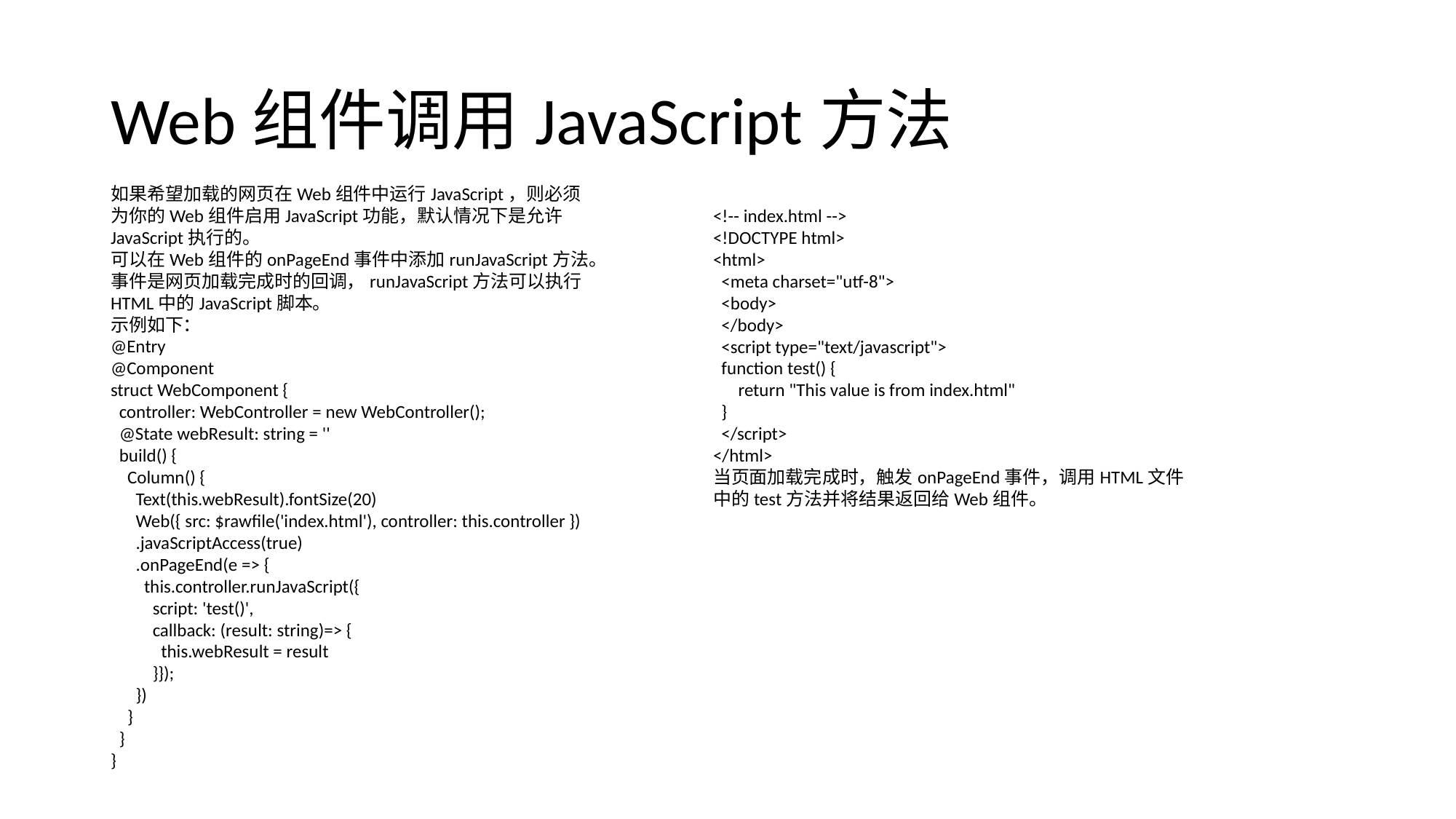

# Web组件调用JavaScript方法
如果希望加载的网页在Web组件中运行JavaScript，则必须为你的Web组件启用JavaScript功能，默认情况下是允许JavaScript执行的。
可以在Web组件的onPageEnd事件中添加runJavaScript方法。事件是网页加载完成时的回调，runJavaScript方法可以执行HTML中的JavaScript脚本。
示例如下：
@Entry
@Component
struct WebComponent {
  controller: WebController = new WebController();
  @State webResult: string = ''
  build() {
    Column() {
      Text(this.webResult).fontSize(20)
      Web({ src: $rawfile('index.html'), controller: this.controller })
      .javaScriptAccess(true)
      .onPageEnd(e => {
        this.controller.runJavaScript({
          script: 'test()',
          callback: (result: string)=> {
            this.webResult = result
          }});
      })
    }
  }
}

<!-- index.html -->
<!DOCTYPE html>
<html>
  <meta charset="utf-8">
  <body>
  </body>
  <script type="text/javascript">
  function test() {
      return "This value is from index.html"
  }
  </script>
</html>
当页面加载完成时，触发onPageEnd事件，调用HTML文件中的test方法并将结果返回给Web组件。